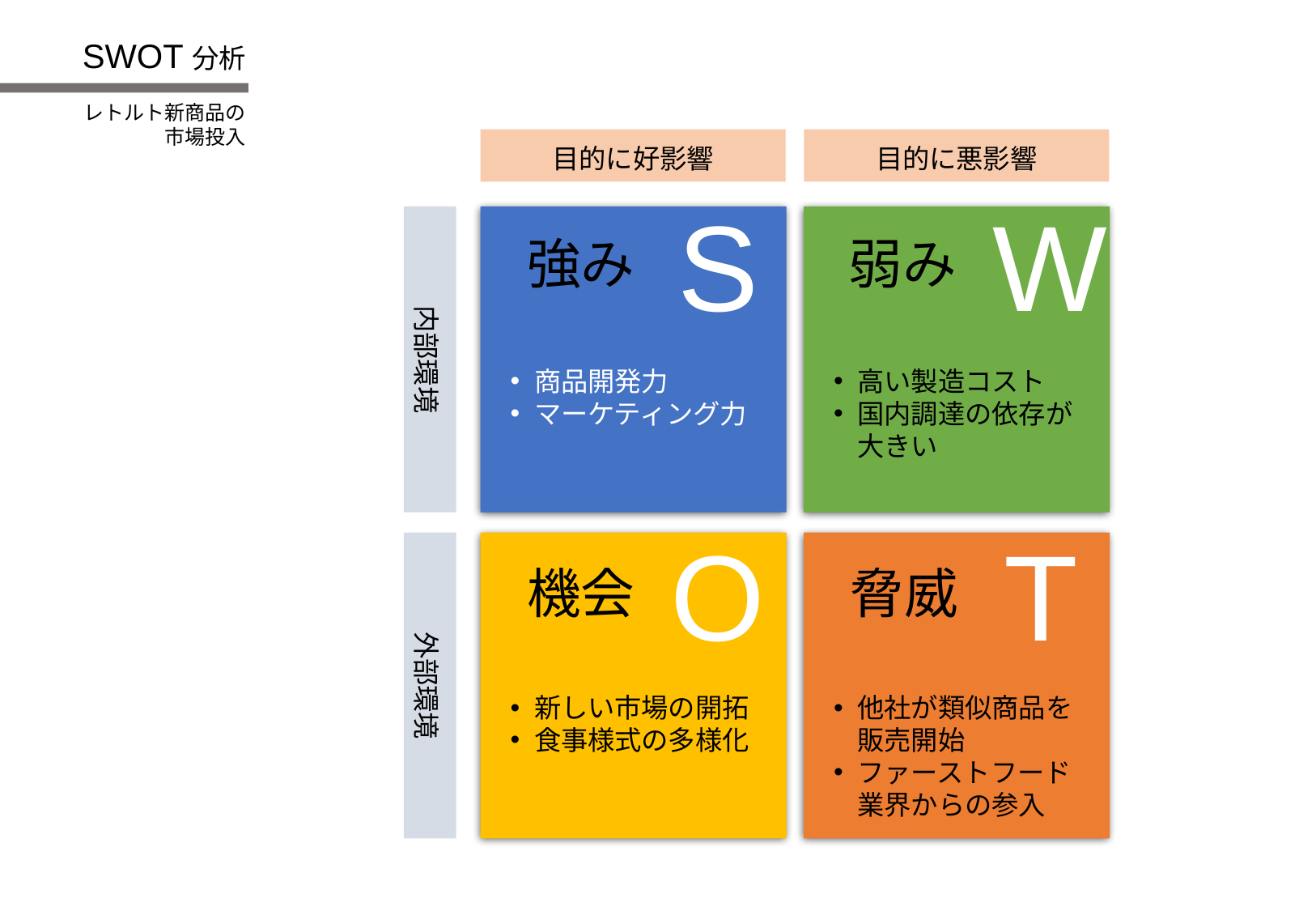

SWOT分析

レトルト新商品の
市場投入

目的に好影響
目的に悪影響
S
W

強み
弱み
内部環境
商品開発力
マーケティング力
高い製造コスト
国内調達の依存が大きい
O
T

外部環境
脅威
機会
新しい市場の開拓
食事様式の多様化
他社が類似商品を販売開始
ファーストフード業界からの参入